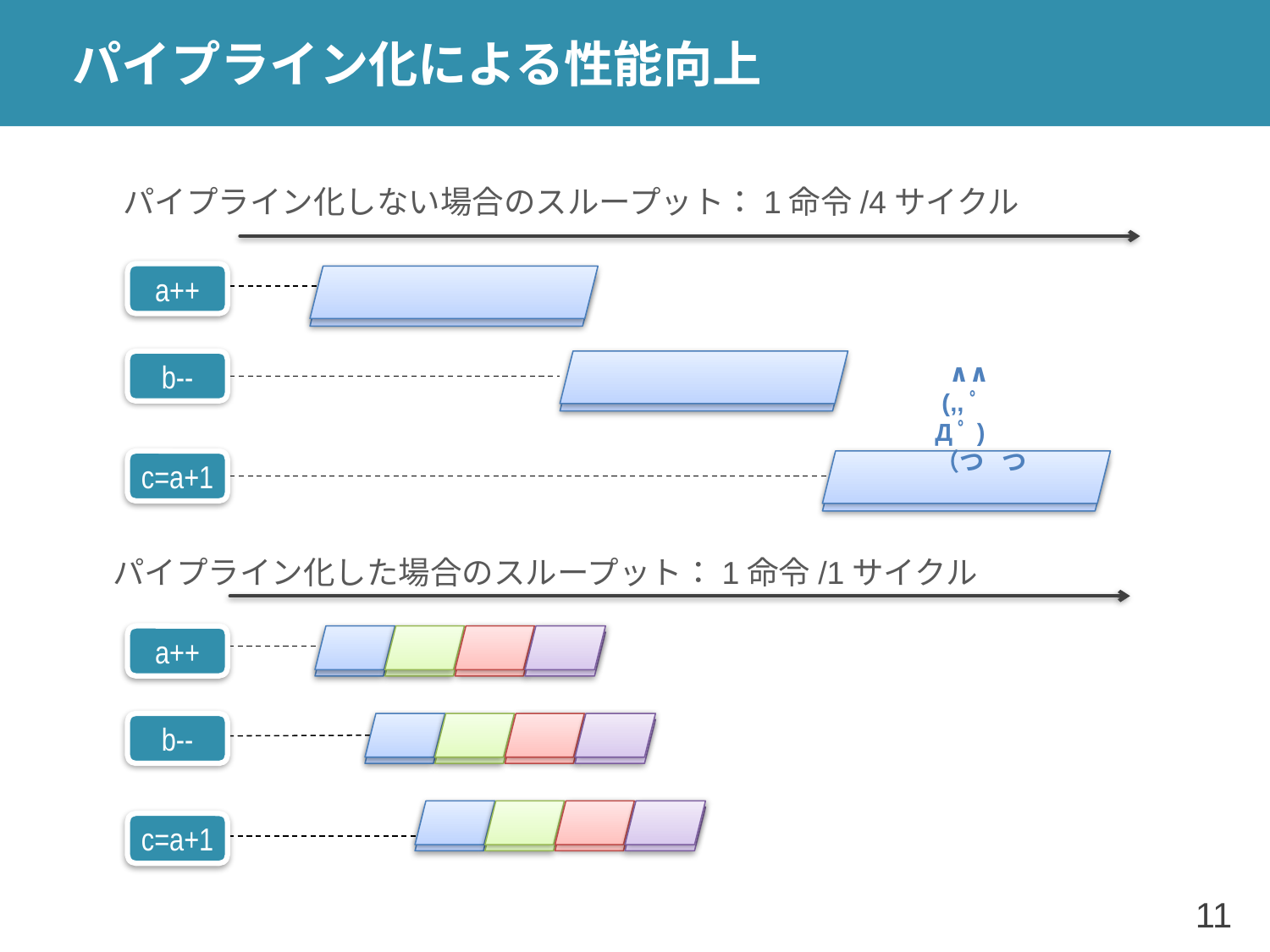

# パイプライン化による性能向上
パイプライン化しない場合のスループット：1命令/4サイクル
a++

  ∧∧
 (,,ﾟДﾟ)
（つ   つ
b--

c=a+1
パイプライン化した場合のスループット：1命令/1サイクル
a++

b--

c=a+1